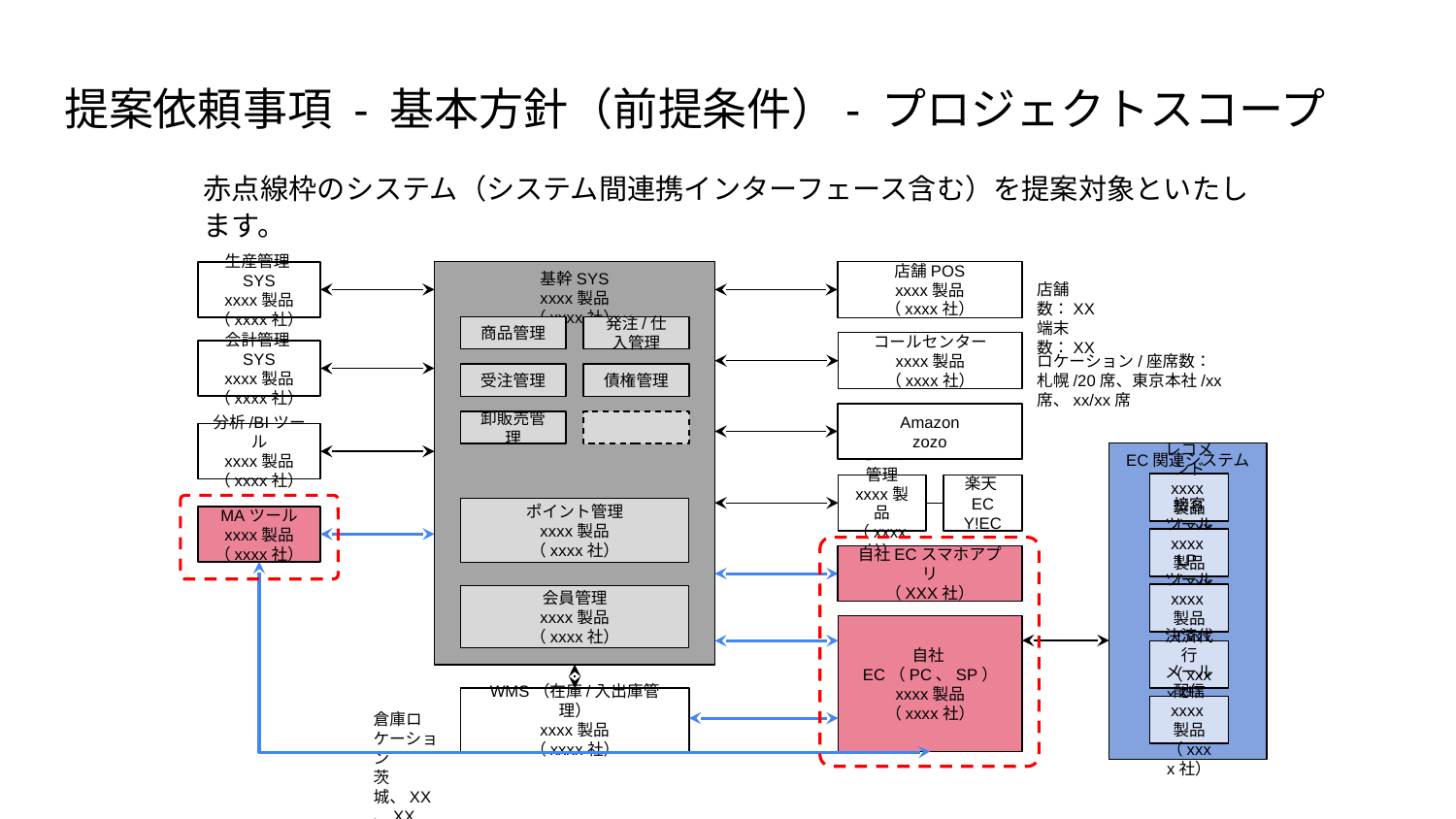

# 提案依頼事項 - 基本方針（前提条件）- プロジェクトスコープ
赤点線枠のシステム（システム間連携インターフェース含む）を提案対象といたします。
店舗POS
xxxx製品
（xxxx社）
基幹SYS
xxxx製品
（xxxx社）
生産管理SYS
xxxx製品
（xxxx社）
店舗数：XX
端末数：XX
商品管理
発注/仕入管理
コールセンター
xxxx製品
（xxxx社）
会計管理SYS
xxxx製品
（xxxx社）
ロケーション/座席数：
札幌/20席、東京本社/xx席、xx/xx席
受注管理
債権管理
Amazon
zozo
卸販売管理

分析/BIツール
xxxx製品
（xxxx社）
EC関連システム
レコメンド
xxxx製品
（xxxx社）
モール管理
xxxx製品
（xxxx社）
楽天EC
Y!EC

ポイント管理
xxxx製品
（xxxx社）
MAツール
xxxx製品
（xxxx社）
接客ツール
xxxx製品
（xxxx社）

自社ECスマホアプリ
（XXX社）
LPツール
xxxx製品
（xxxx社）
会員管理
xxxx製品
（xxxx社）
自社EC（PC、SP）
xxxx製品
（xxxx社）
決済代行
（xxxx社）
WMS（在庫/入出庫管理）
xxxx製品
（xxxx社）
メール配信
xxxx製品
（xxxx社）
倉庫ロケーション
茨城、XX、XX